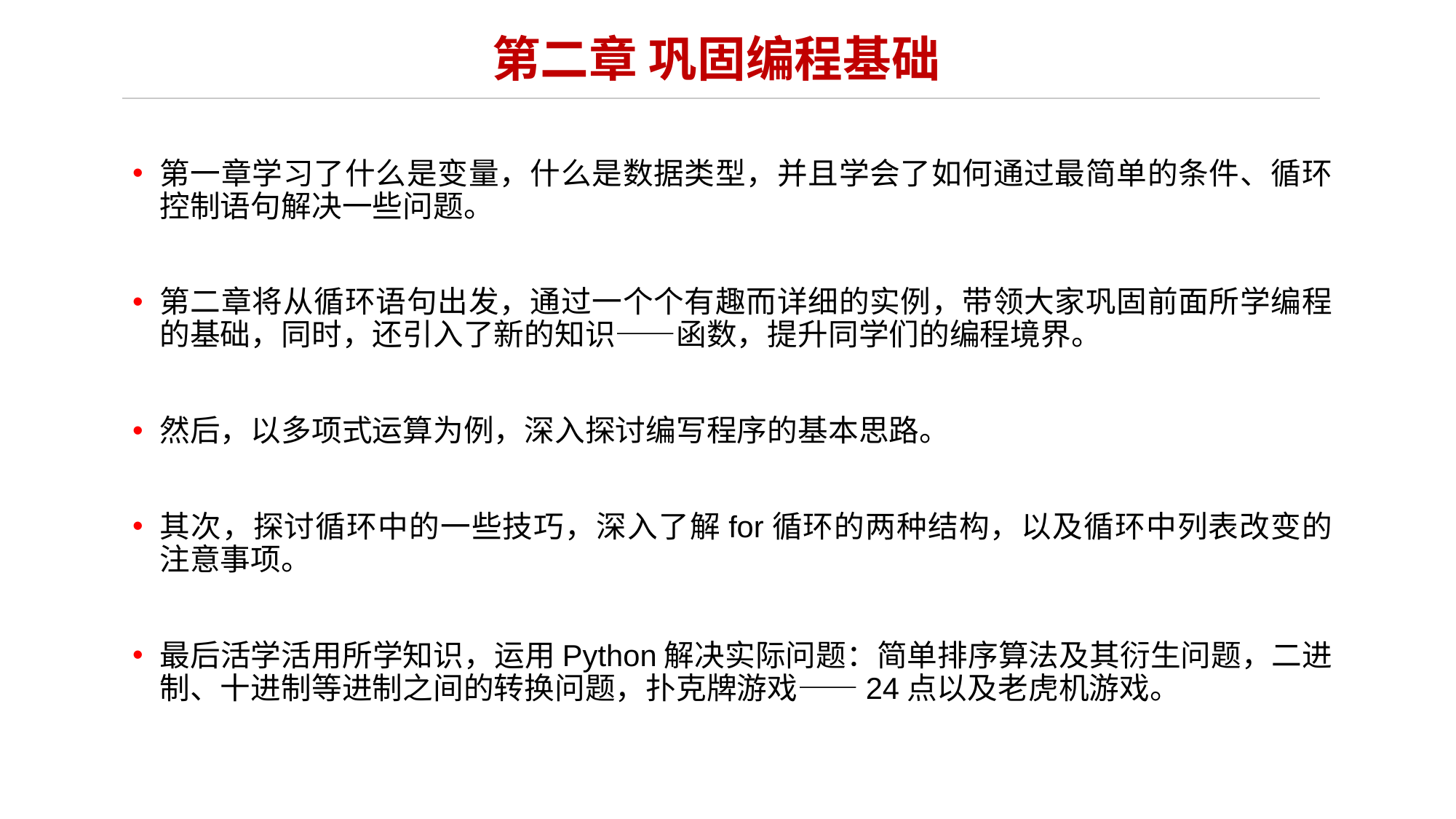

# 第二章 巩固编程基础

第一章学习了什么是变量，什么是数据类型，并且学会了如何通过最简单的条件、循环控制语句解决一些问题。

第二章将从循环语句出发，通过一个个有趣而详细的实例，带领大家巩固前面所学编程的基础，同时，还引入了新的知识——函数，提升同学们的编程境界。

然后，以多项式运算为例，深入探讨编写程序的基本思路。

其次，探讨循环中的一些技巧，深入了解for循环的两种结构，以及循环中列表改变的注意事项。

最后活学活用所学知识，运用Python解决实际问题：简单排序算法及其衍生问题，二进制、十进制等进制之间的转换问题，扑克牌游戏——24点以及老虎机游戏。